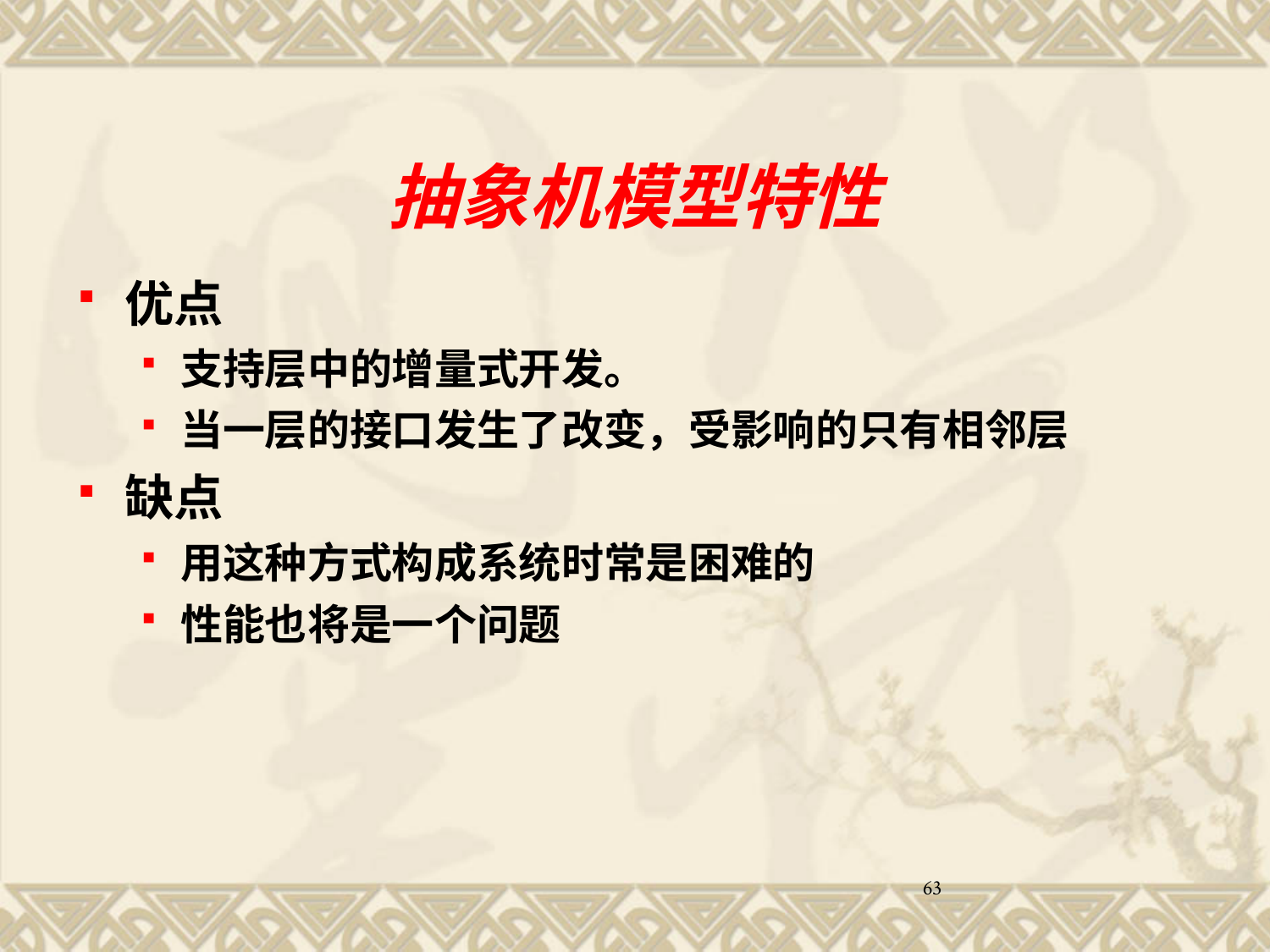

抽象机模型特性
优点
支持层中的增量式开发。
当一层的接口发生了改变，受影响的只有相邻层
缺点
用这种方式构成系统时常是困难的
性能也将是一个问题
63